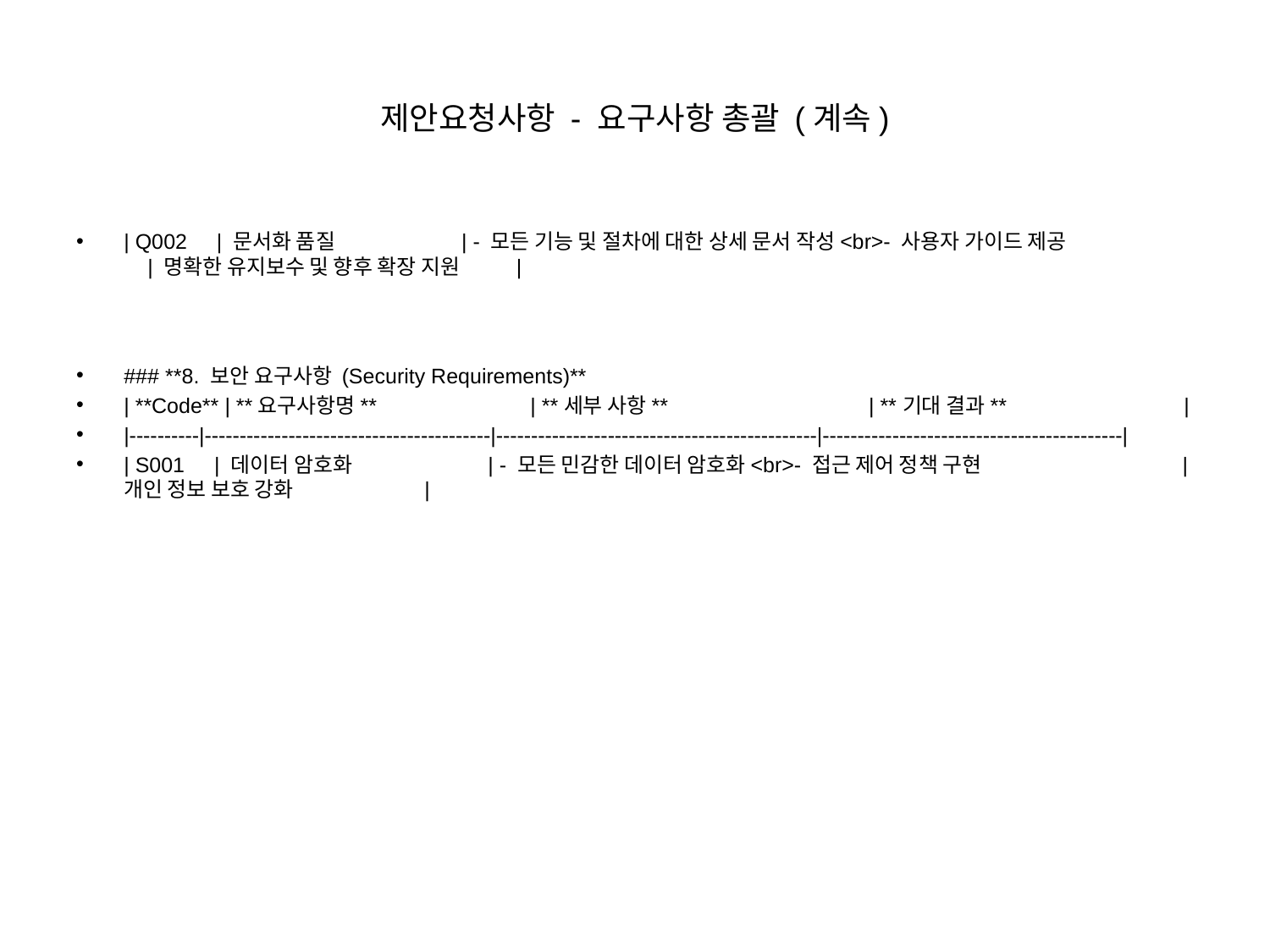

# 제안요청사항 - 요구사항 총괄 (계속)
| Q002     | 문서화 품질                          | - 모든 기능 및 절차에 대한 상세 문서 작성<br>- 사용자 가이드 제공                                | 명확한 유지보수 및 향후 확장 지원           |

### **8. 보안 요구사항 (Security Requirements)**
| **Code** | **요구사항명**                          | **세부 사항**                                  | **기대 결과**                              |
|----------|-----------------------------------------|----------------------------------------------|-------------------------------------------|
| S001     | 데이터 암호화                            | - 모든 민감한 데이터 암호화<br>- 접근 제어 정책 구현                                          | 개인 정보 보호 강화                           |